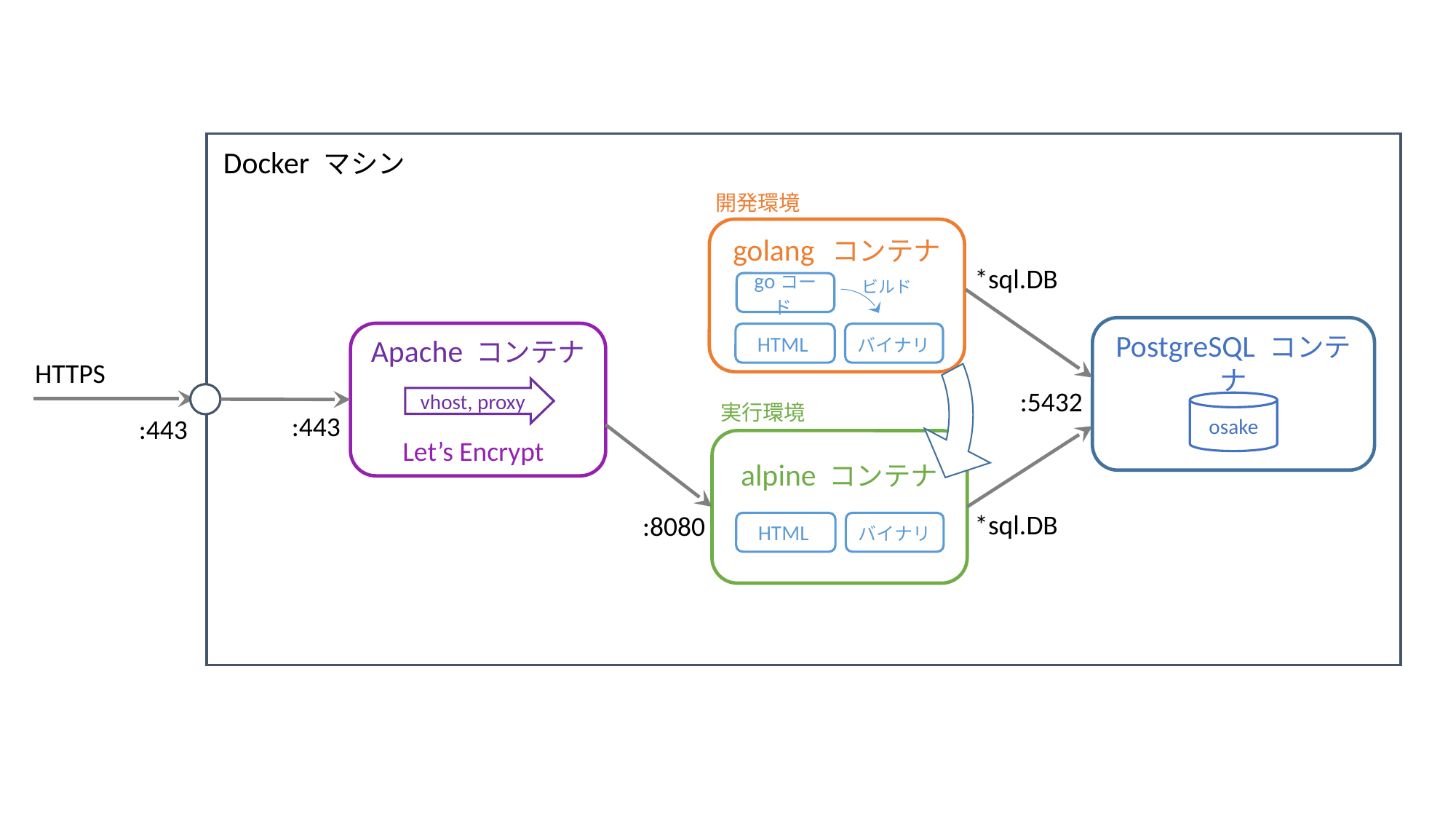

Docker マシン
開発環境
golang コンテナ

*sql.DB

ビルド
goコード

PostgreSQL コンテナ

Apache コンテナ

LetLet’s Encrypt
HTML
バイナリ
HTTPS
vhost, proxy
:5432

osake
実行環境
:443
:443
alpine コンテナ

*sql.DB
:8080
HTML
バイナリ